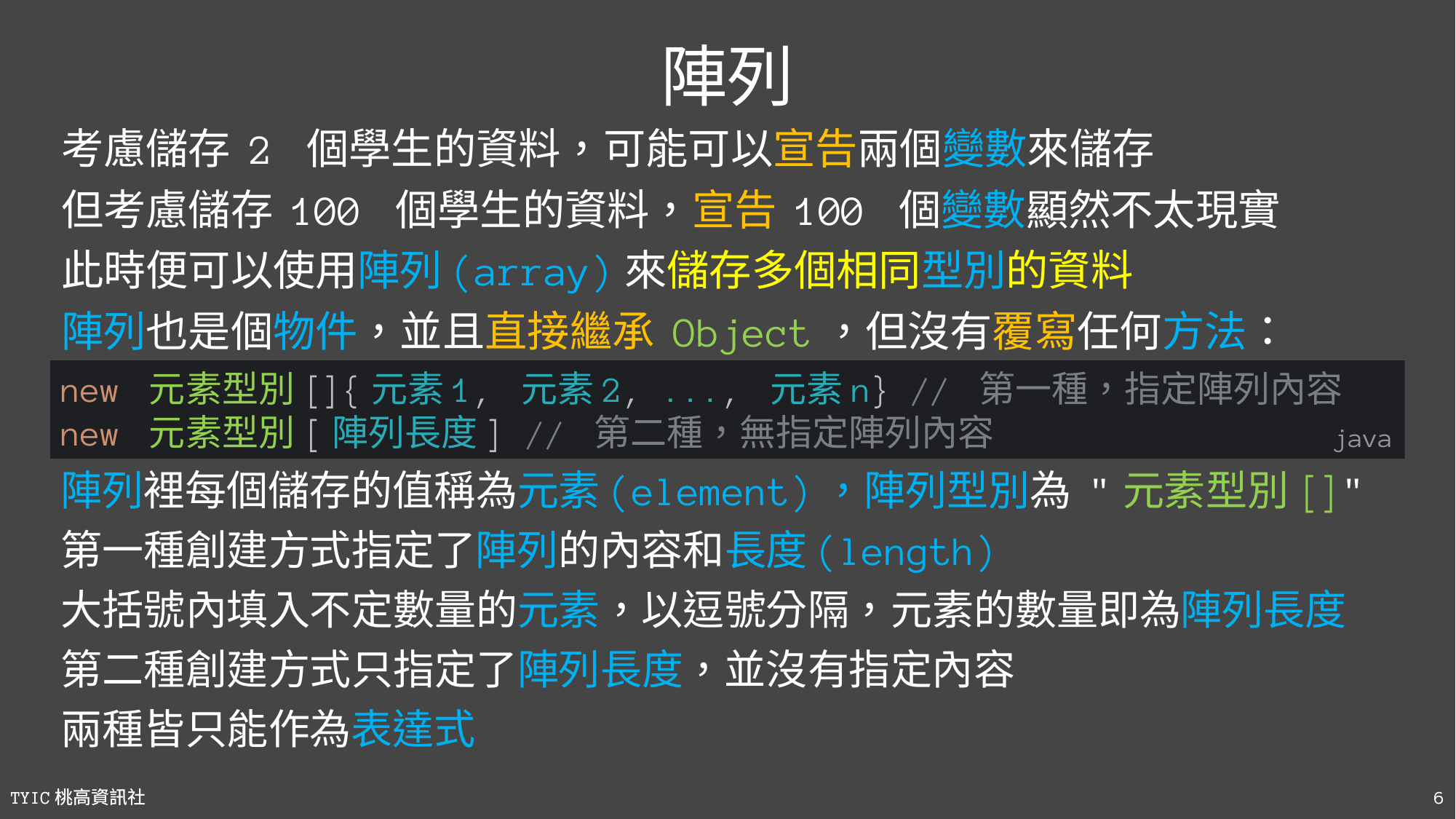

# 陣列
考慮儲存 2 個學生的資料，可能可以宣告兩個變數來儲存
但考慮儲存 100 個學生的資料，宣告 100 個變數顯然不太現實
此時便可以使用陣列(array)來儲存多個相同型別的資料
陣列也是個物件，並且直接繼承 Object，但沒有覆寫任何方法：
new 元素型別[]{元素1, 元素2, ..., 元素n} // 第一種，指定陣列內容
new 元素型別[陣列長度] // 第二種，無指定陣列內容
java
陣列裡每個儲存的值稱為元素(element)，陣列型別為 "元素型別[]"
第一種創建方式指定了陣列的內容和長度(length)
大括號內填入不定數量的元素，以逗號分隔，元素的數量即為陣列長度
第二種創建方式只指定了陣列長度，並沒有指定內容
兩種皆只能作為表達式